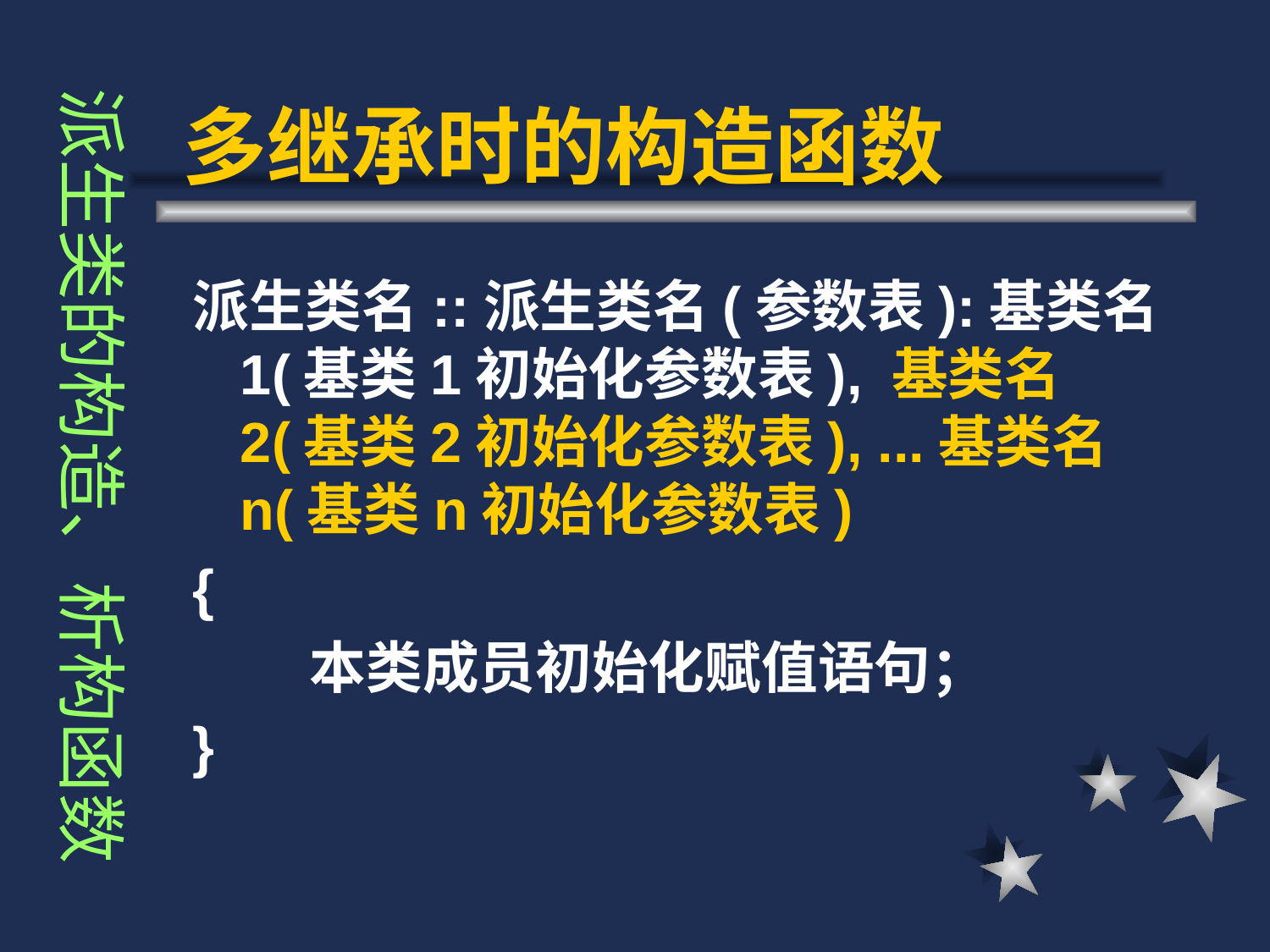

# 多继承时的构造函数
派生类的构造、析构函数
派生类名::派生类名(参数表):基类名1(基类1初始化参数表), 基类名2(基类2初始化参数表), ...基类名n(基类n初始化参数表)
{
        本类成员初始化赋值语句；
}
37